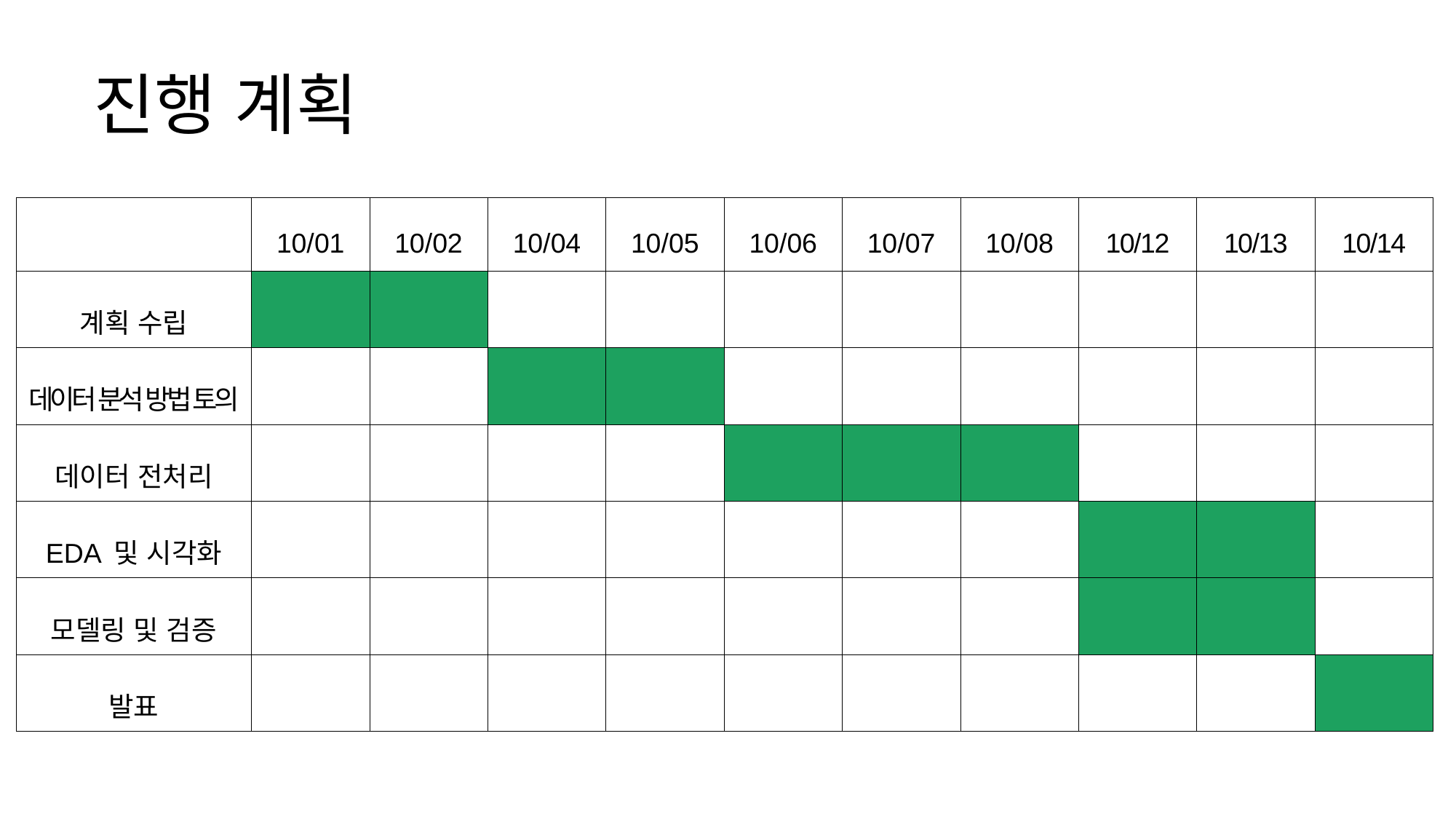

# 진행 계획
|  | 10/01 | 10/02 | 10/04 | 10/05 | 10/06 | 10/07 | 10/08 | 10/12 | 10/13 | 10/14 |
| --- | --- | --- | --- | --- | --- | --- | --- | --- | --- | --- |
| 계획 수립 |  |  |  |  |  |  |  |  |  |  |
| 데이터 분석 방법 토의 |  |  |  |  |  |  |  |  |  |  |
| 데이터 전처리 |  |  |  |  |  |  |  |  |  |  |
| EDA 및 시각화 |  |  |  |  |  |  |  |  |  |  |
| 모델링 및 검증 |  |  |  |  |  |  |  |  |  |  |
| 발표 |  |  |  |  |  |  |  |  |  |  |